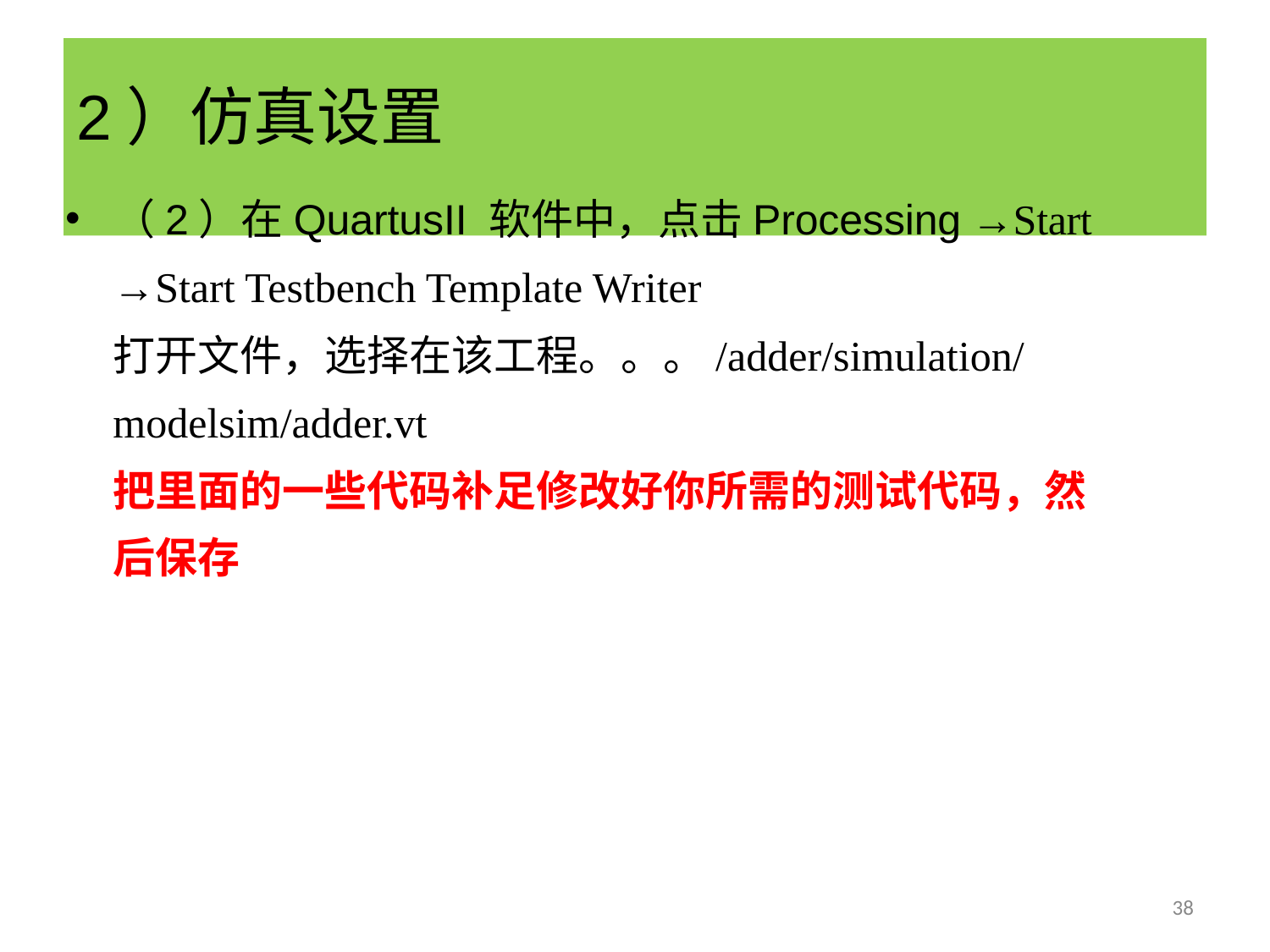

# 2）仿真设置
（2）在QuartusII 软件中，点击Processing →Start
→Start Testbench Template Writer
打开文件，选择在该工程。。。/adder/simulation/modelsim/adder.vt
把里面的一些代码补足修改好你所需的测试代码，然后保存

38